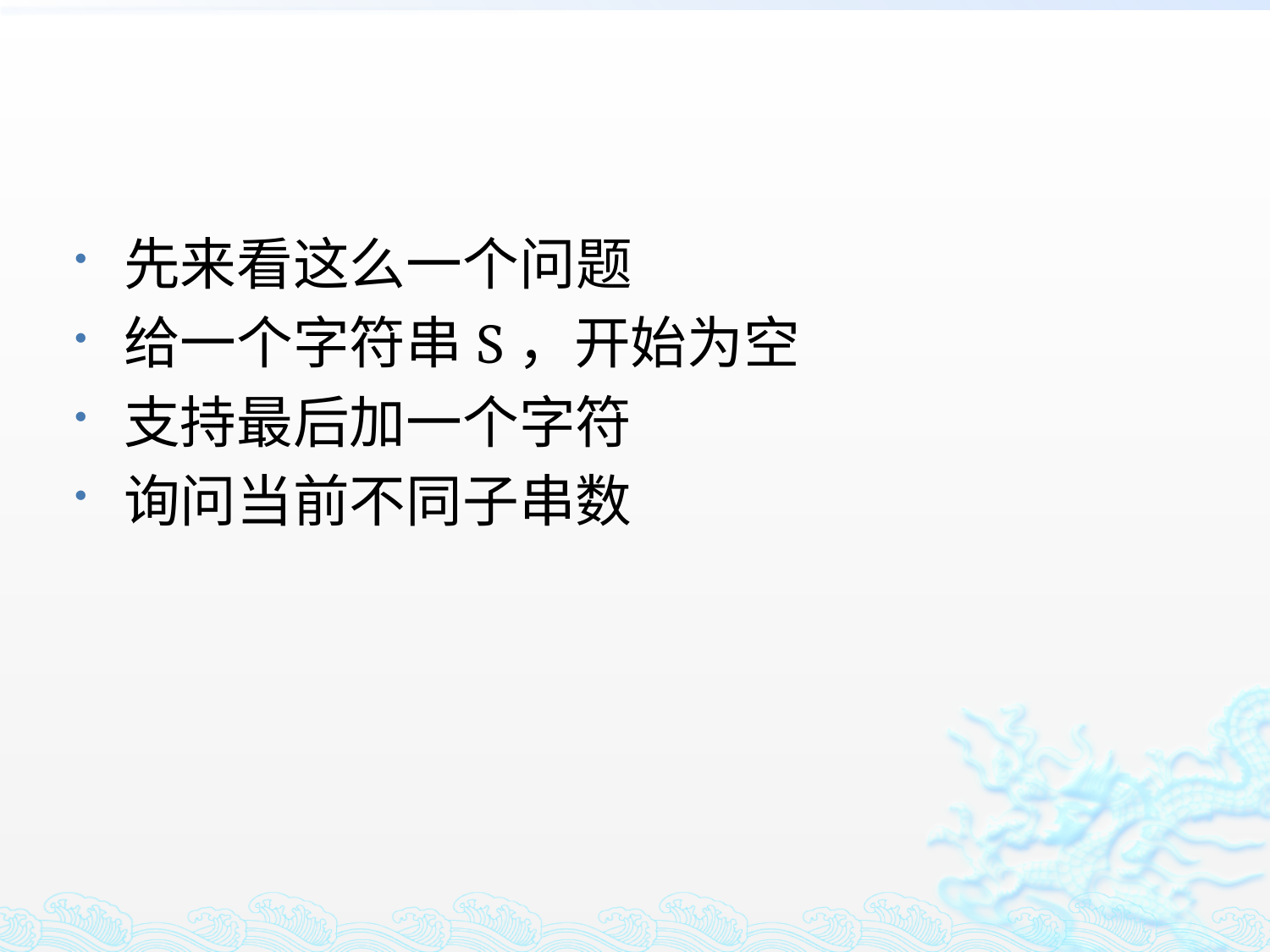

#
先来看这么一个问题
给一个字符串S，开始为空
支持最后加一个字符
询问当前不同子串数